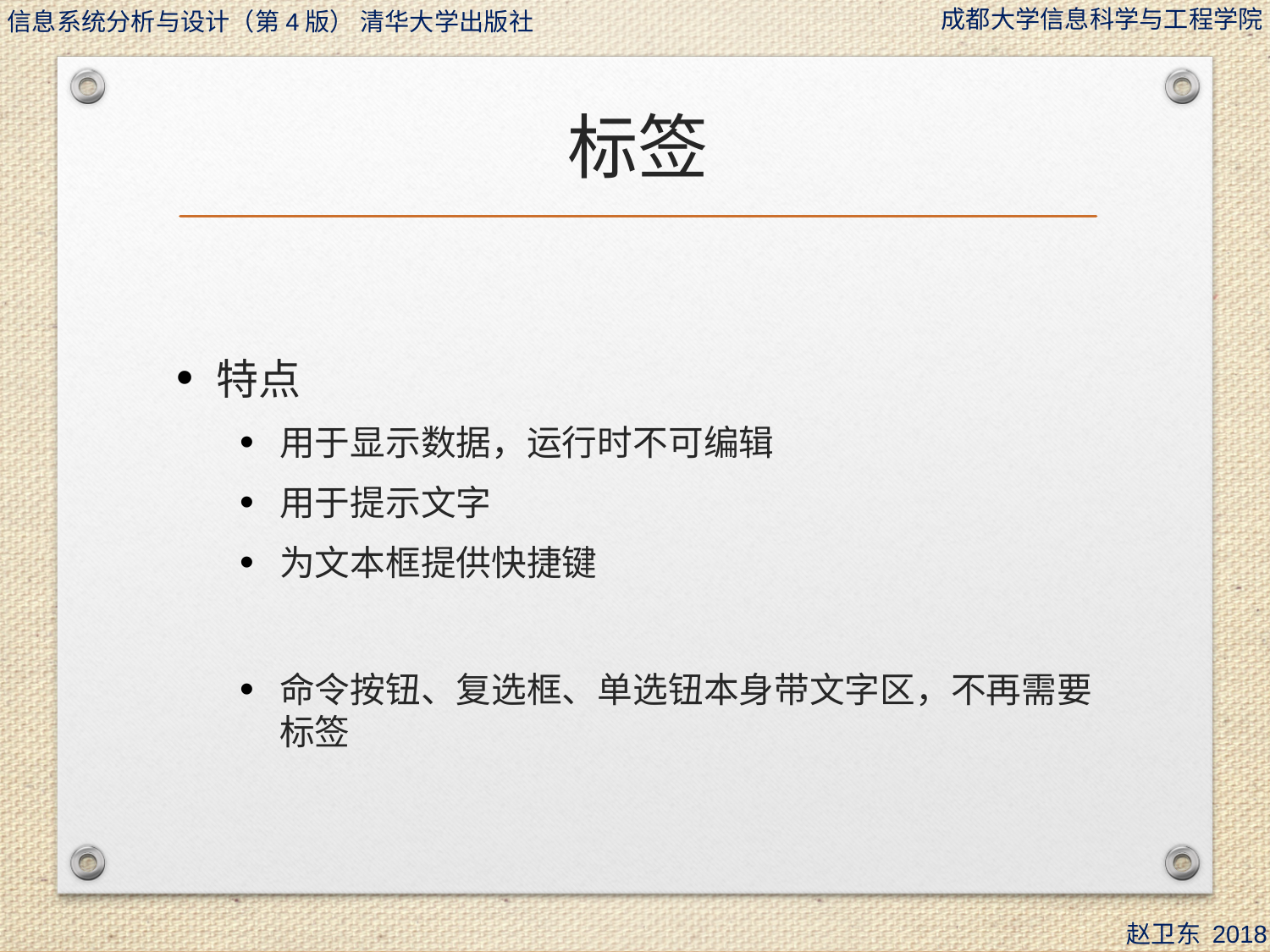

# 标签
特点
用于显示数据，运行时不可编辑
用于提示文字
为文本框提供快捷键

命令按钮、复选框、单选钮本身带文字区，不再需要标签